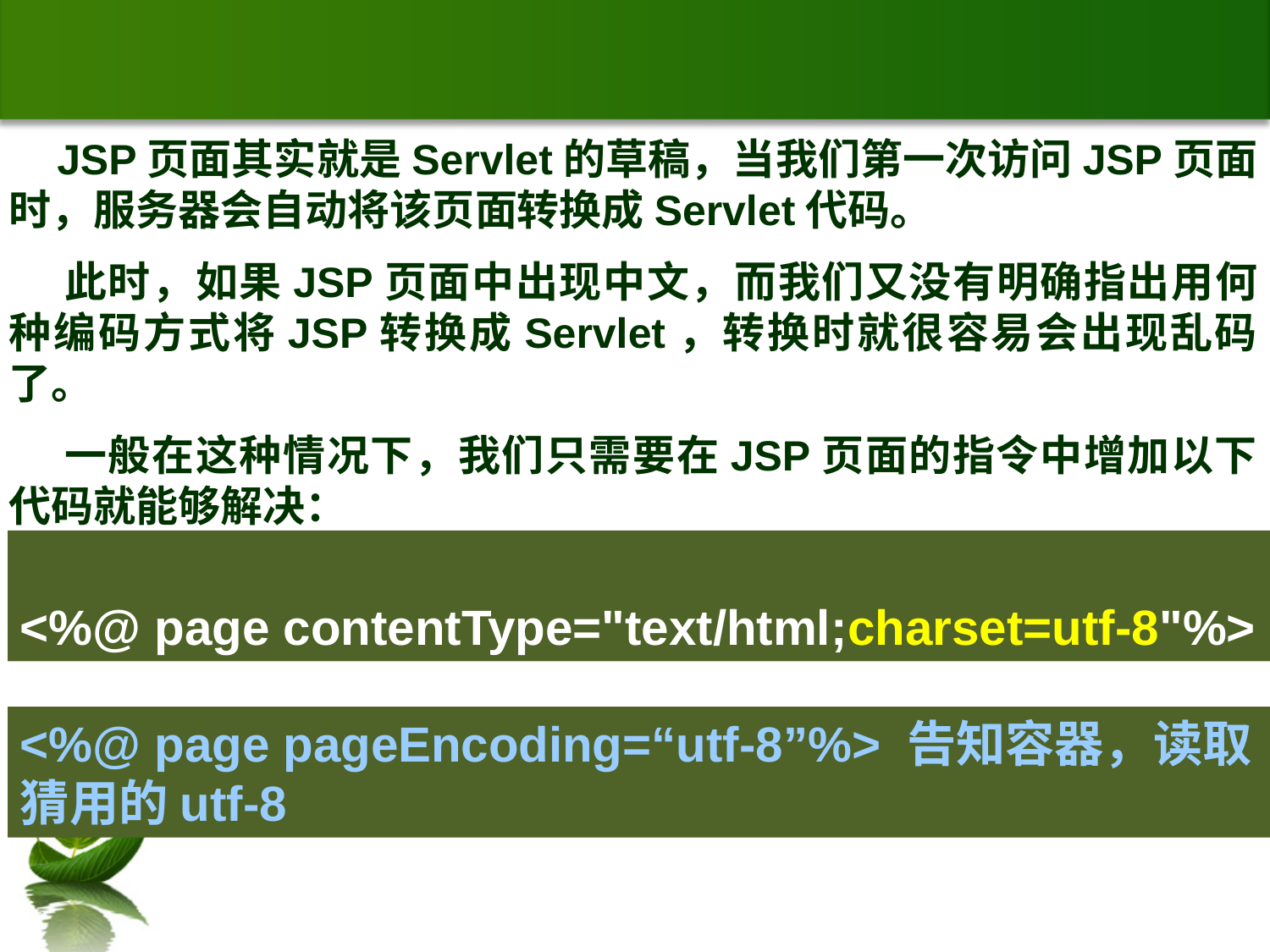

#
    JSP页面其实就是Servlet的草稿，当我们第一次访问JSP页面时，服务器会自动将该页面转换成Servlet代码。
    此时，如果JSP页面中出现中文，而我们又没有明确指出用何种编码方式将JSP转换成Servlet，转换时就很容易会出现乱码了。
    一般在这种情况下，我们只需要在JSP页面的指令中增加以下代码就能够解决：
<%@ page contentType="text/html;charset=utf-8"%>
<%@ page pageEncoding=“utf-8”%> 告知容器，读取猜用的utf-8